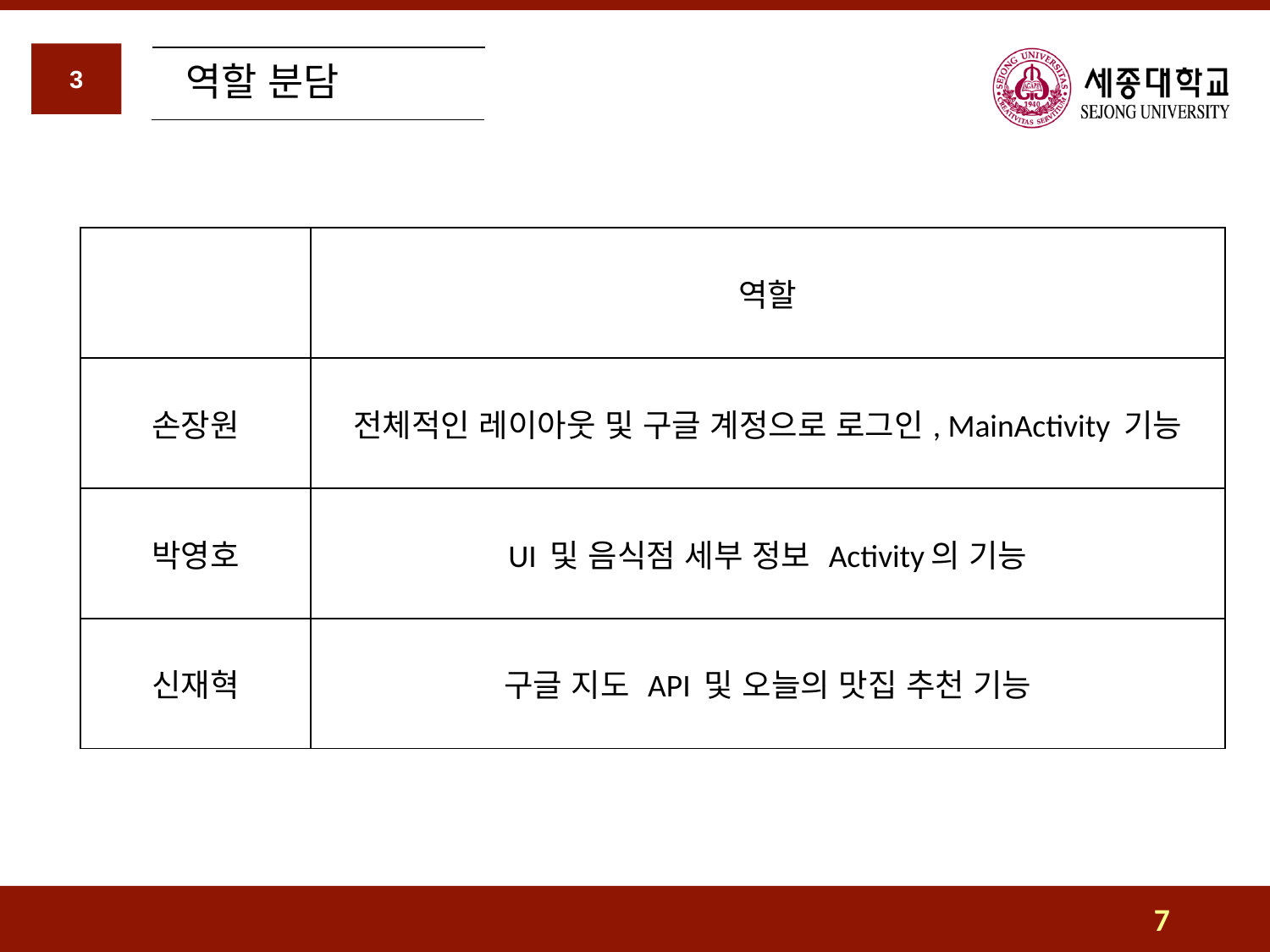

3
역할 분담
|  | 역할 |
| --- | --- |
| 손장원 | 전체적인 레이아웃 및 구글 계정으로 로그인, MainActivity 기능 |
| 박영호 | UI 및 음식점 세부 정보 Activity의 기능 |
| 신재혁 | 구글 지도 API 및 오늘의 맛집 추천 기능 |
7